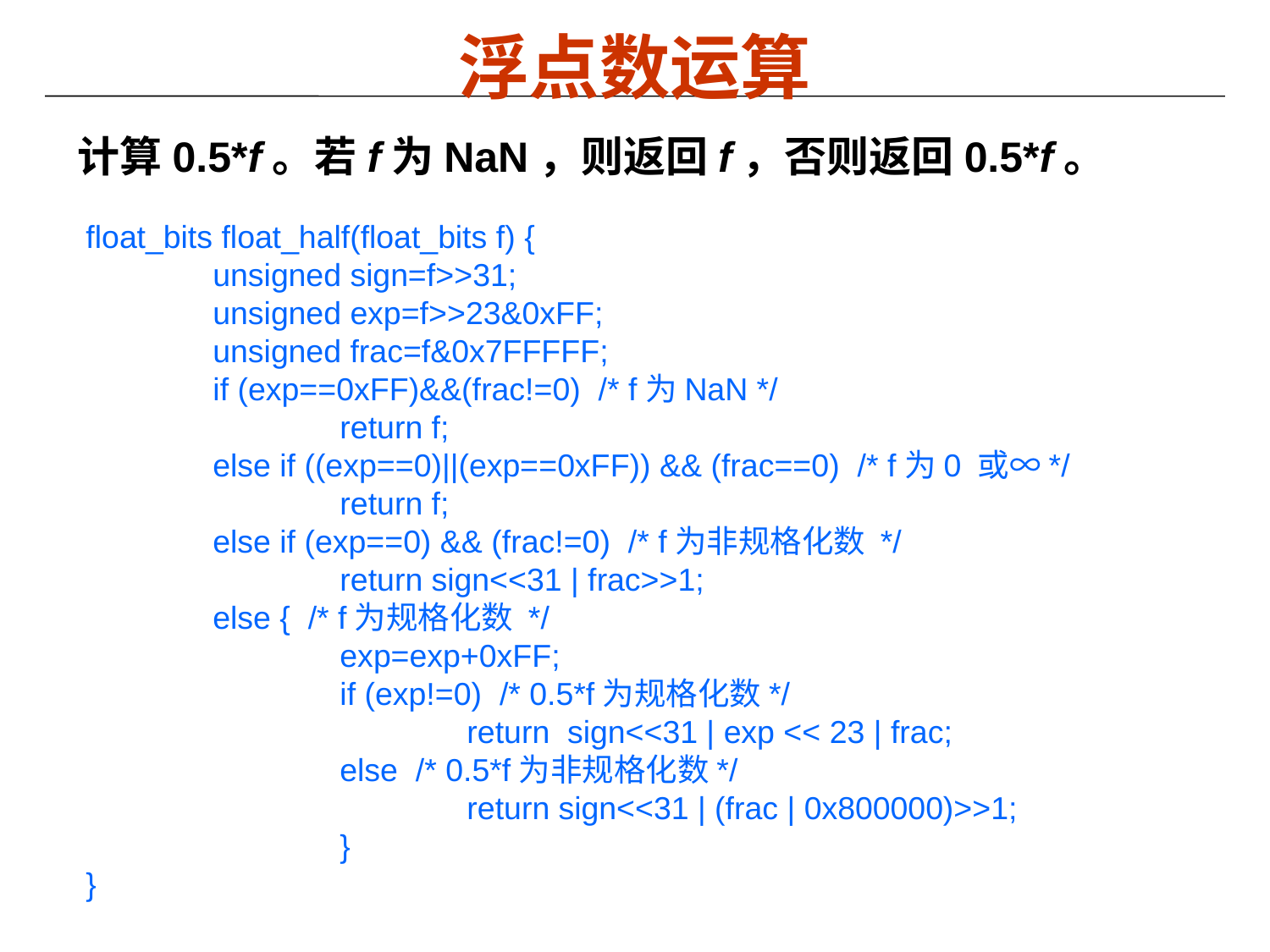

# 浮点数运算
计算0.5*f。若f为NaN，则返回f，否则返回0.5*f。
float_bits float_half(float_bits f) {
	unsigned sign=f>>31;
	unsigned exp=f>>23&0xFF;
	unsigned frac=f&0x7FFFFF;
	if (exp==0xFF)&&(frac!=0)  /* f为NaN */
		return f;
	else if ((exp==0)||(exp==0xFF)) && (frac==0)  /* f为0 或∞*/
		return f;
	else if (exp==0) && (frac!=0)  /* f为非规格化数 */
		return sign<<31 | frac>>1;
	else {  /* f为规格化数 */
		exp=exp+0xFF;
		if (exp!=0)  /* 0.5*f为规格化数*/
			return  sign<<31 | exp << 23 | frac;
		else  /* 0.5*f为非规格化数*/
			return sign<<31 | (frac | 0x800000)>>1;
		}
}